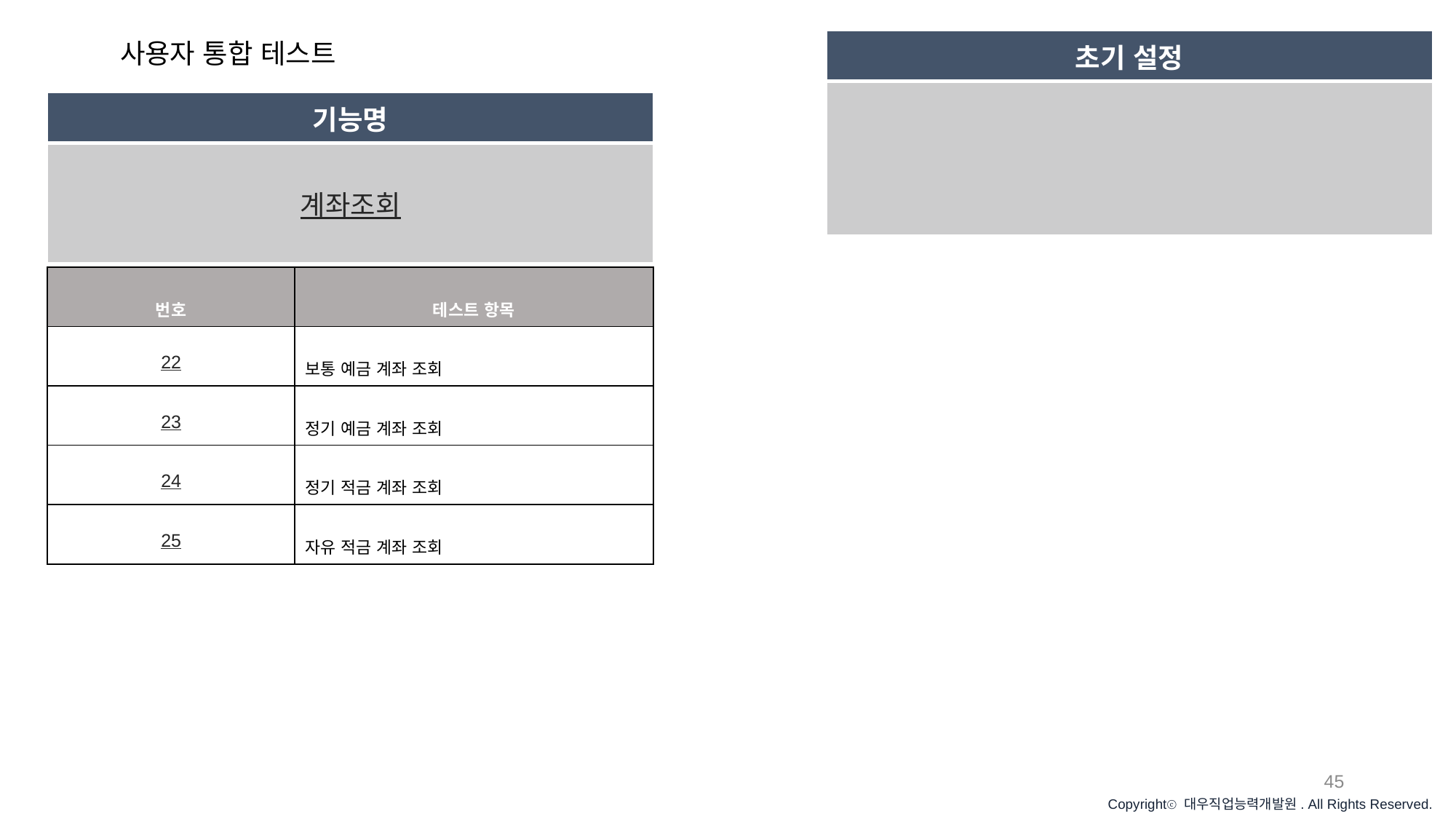

사용자 통합 테스트
| 초기 설정 |
| --- |
|  |
| 기능명 |
| --- |
| 계좌조회 |
| 번호 | 테스트 항목 |
| --- | --- |
| 22 | 보통 예금 계좌 조회 |
| 23 | 정기 예금 계좌 조회 |
| 24 | 정기 적금 계좌 조회 |
| 25 | 자유 적금 계좌 조회 |
45